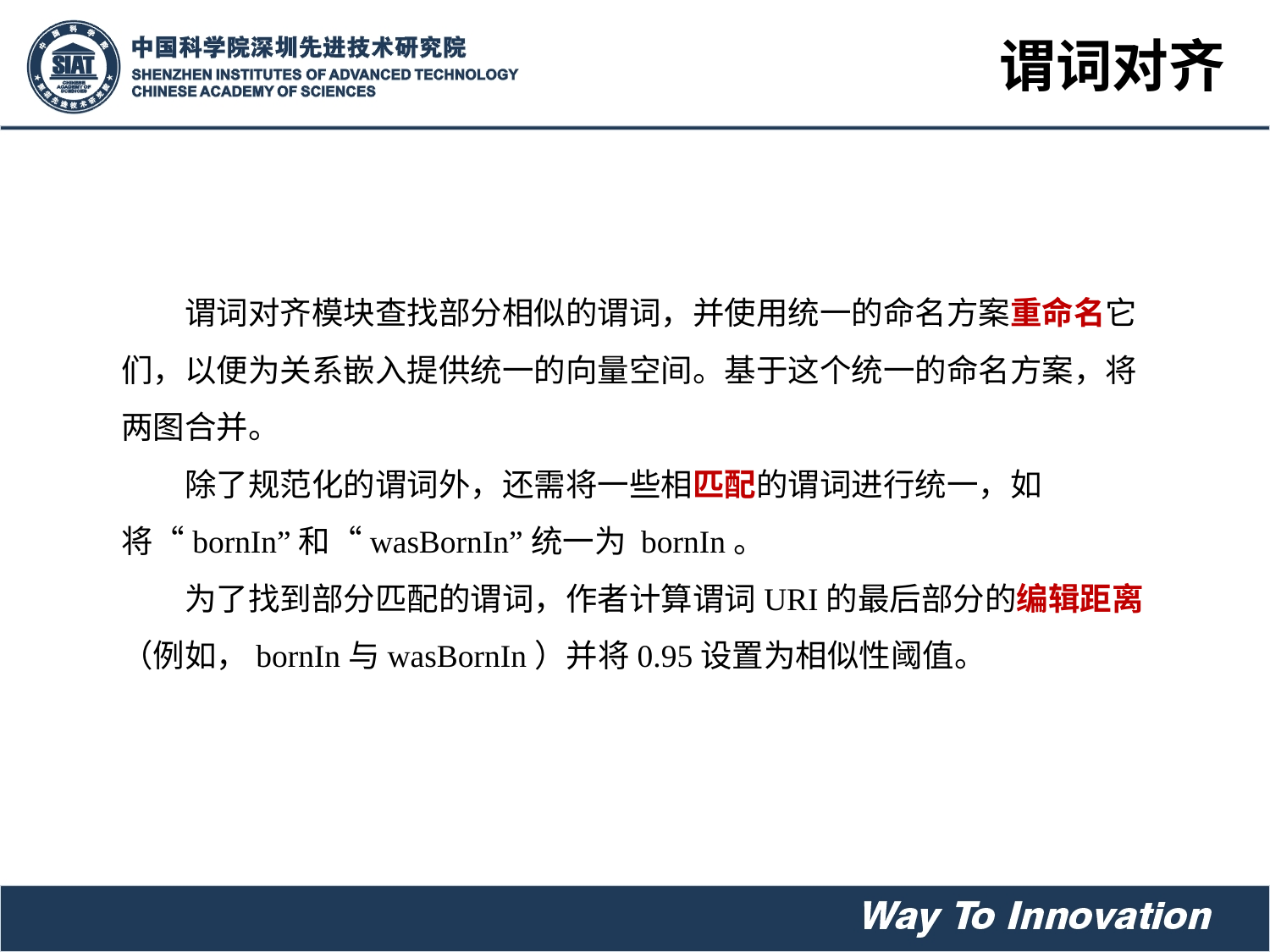

谓词对齐
谓词对齐模块查找部分相似的谓词，并使用统一的命名方案重命名它们，以便为关系嵌入提供统一的向量空间。基于这个统一的命名方案，将两图合并。
除了规范化的谓词外，还需将一些相匹配的谓词进行统一，如将“bornIn”和“wasBornIn”统一为 bornIn。
为了找到部分匹配的谓词，作者计算谓词URI的最后部分的编辑距离（例如，bornIn与wasBornIn）并将0.95设置为相似性阈值。